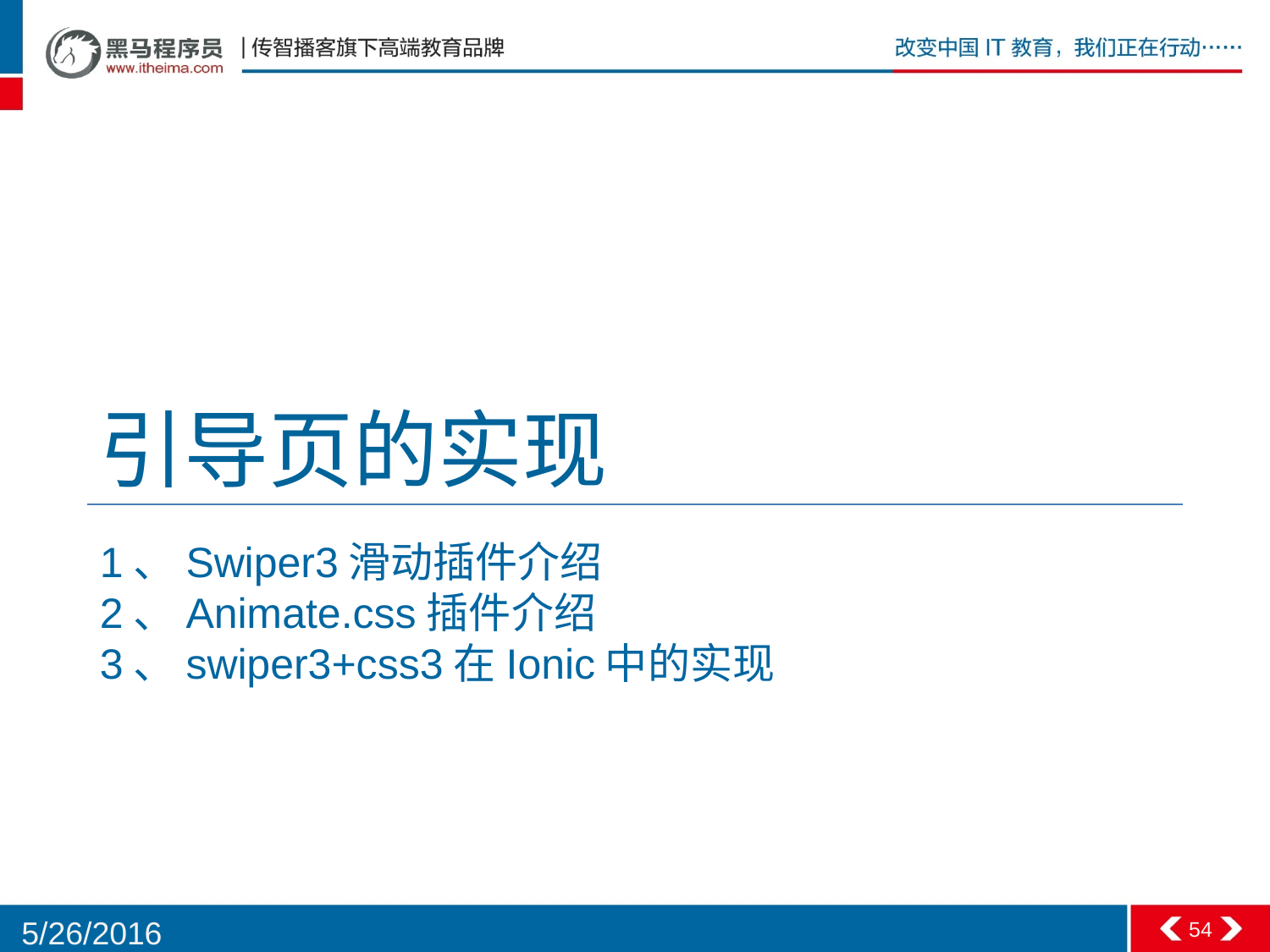

# 引导页的实现
1、Swiper3滑动插件介绍
2、Animate.css插件介绍
3、swiper3+css3在Ionic中的实现
54

5/26/2016